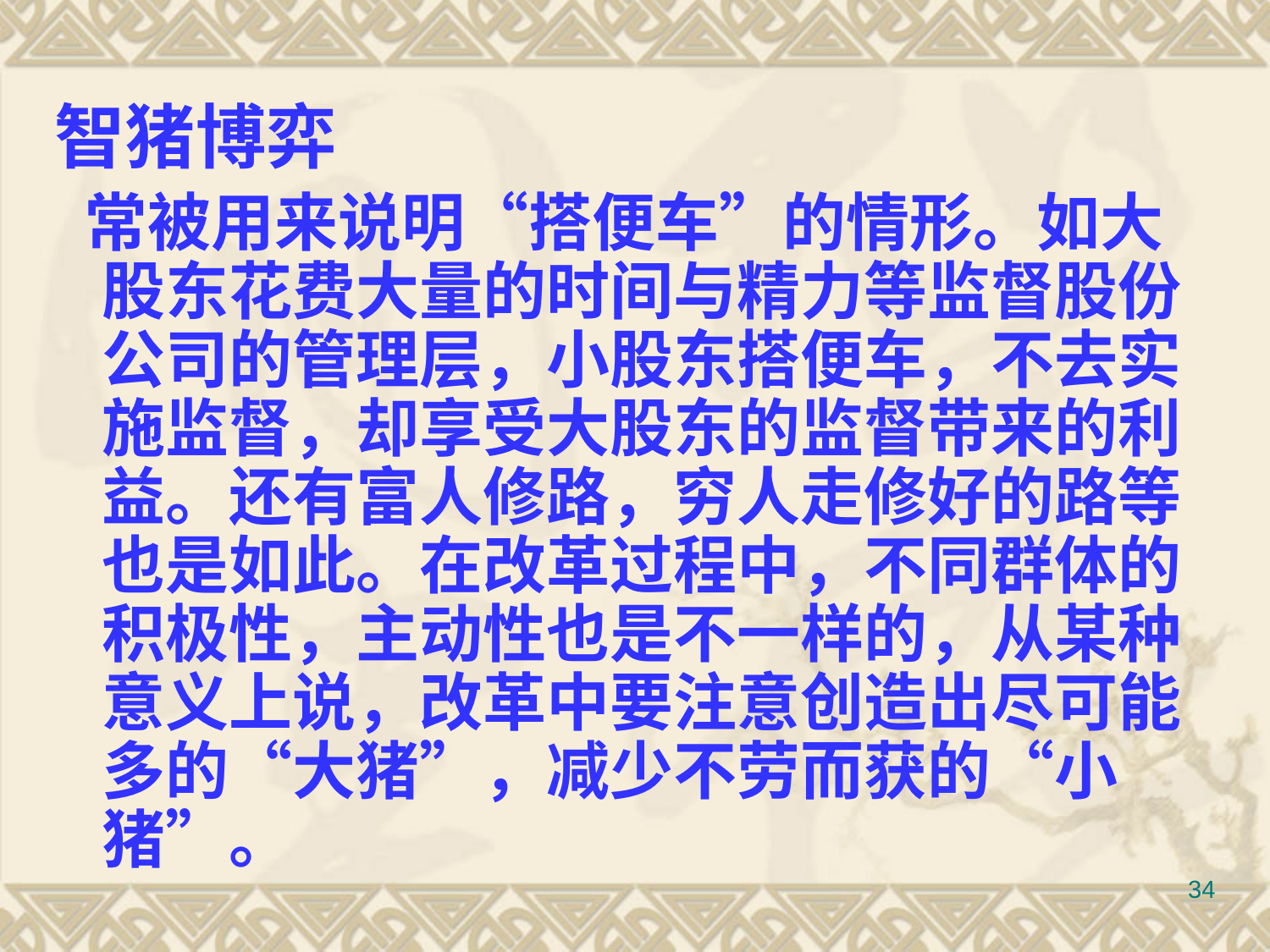

智猪博弈
 常被用来说明“搭便车”的情形。如大股东花费大量的时间与精力等监督股份公司的管理层，小股东搭便车，不去实施监督，却享受大股东的监督带来的利益。还有富人修路，穷人走修好的路等也是如此。在改革过程中，不同群体的积极性，主动性也是不一样的，从某种意义上说，改革中要注意创造出尽可能多的“大猪”，减少不劳而获的“小猪”。
34